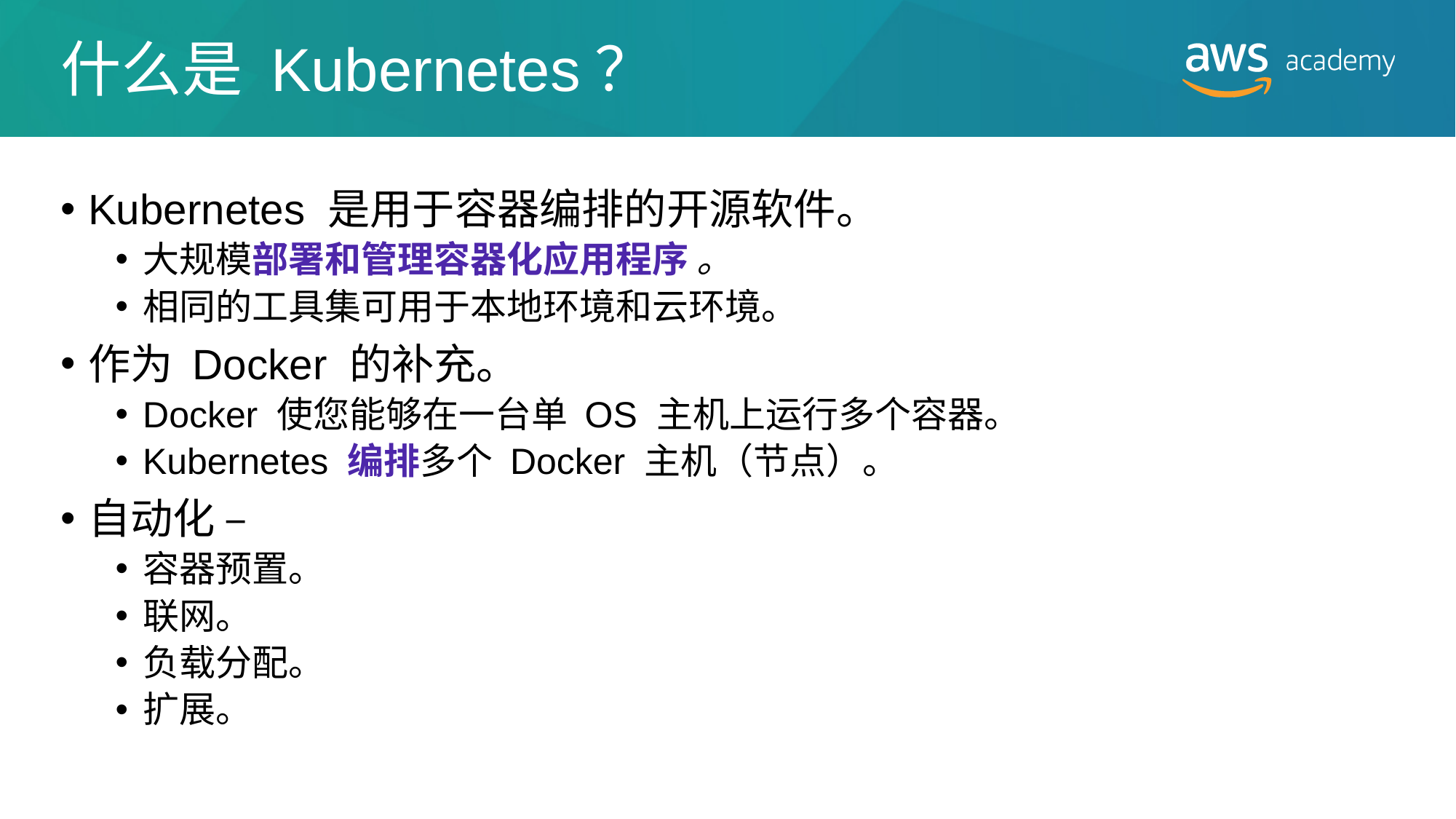

# 什么是 Kubernetes？
Kubernetes 是用于容器编排的开源软件。
大规模部署和管理容器化应用程序 。
相同的工具集可用于本地环境和云环境。
作为 Docker 的补充。
Docker 使您能够在一台单 OS 主机上运行多个容器。
Kubernetes 编排多个 Docker 主机（节点）。
自动化 –
容器预置。
联网。
负载分配。
扩展。